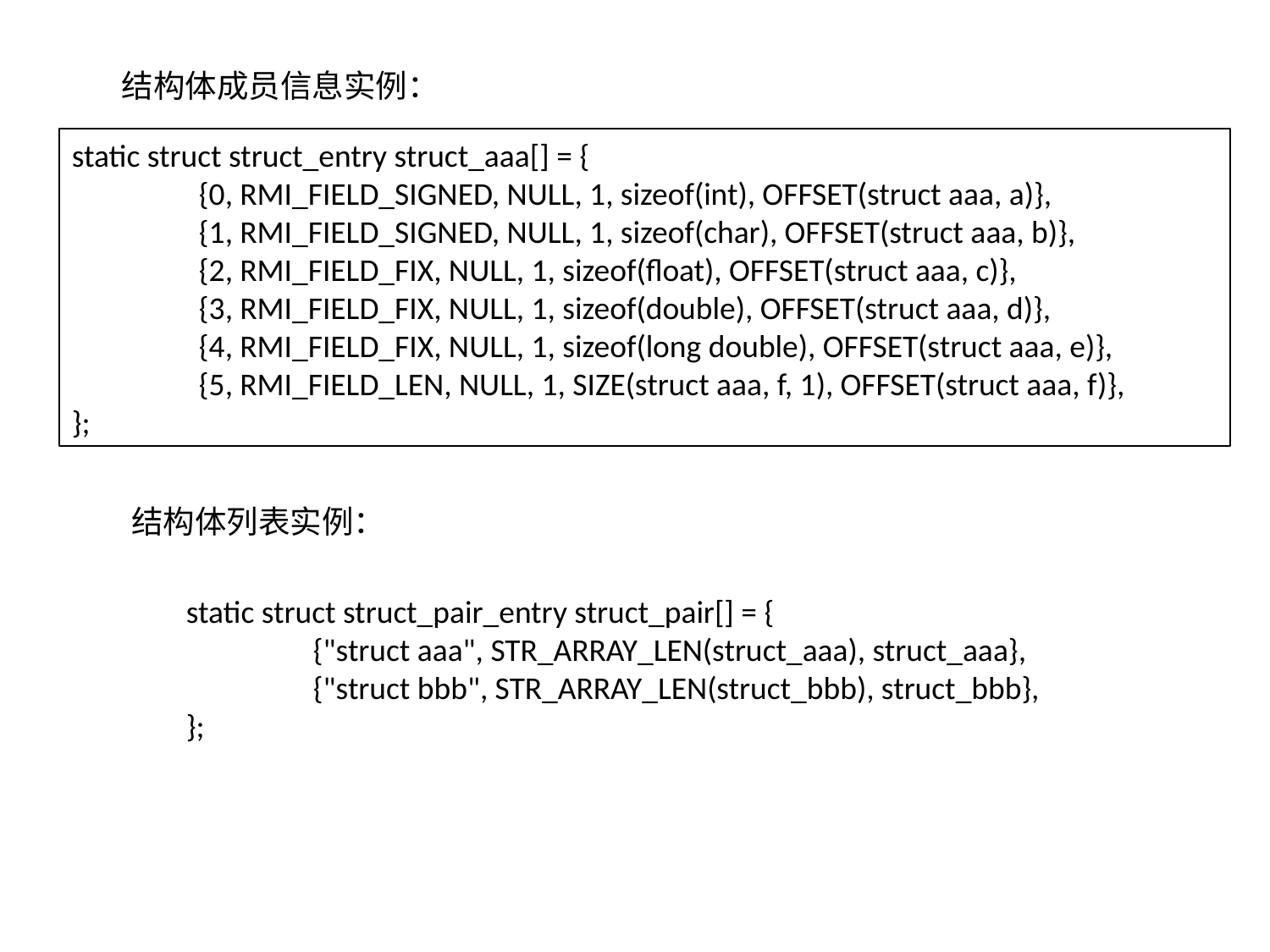

结构体成员信息实例：
static struct struct_entry struct_aaa[] = {
	{0, RMI_FIELD_SIGNED, NULL, 1, sizeof(int), OFFSET(struct aaa, a)},
	{1, RMI_FIELD_SIGNED, NULL, 1, sizeof(char), OFFSET(struct aaa, b)},
	{2, RMI_FIELD_FIX, NULL, 1, sizeof(float), OFFSET(struct aaa, c)},
	{3, RMI_FIELD_FIX, NULL, 1, sizeof(double), OFFSET(struct aaa, d)},
	{4, RMI_FIELD_FIX, NULL, 1, sizeof(long double), OFFSET(struct aaa, e)},
	{5, RMI_FIELD_LEN, NULL, 1, SIZE(struct aaa, f, 1), OFFSET(struct aaa, f)},
};
结构体列表实例：
static struct struct_pair_entry struct_pair[] = {
	{"struct aaa", STR_ARRAY_LEN(struct_aaa), struct_aaa},
	{"struct bbb", STR_ARRAY_LEN(struct_bbb), struct_bbb},
};